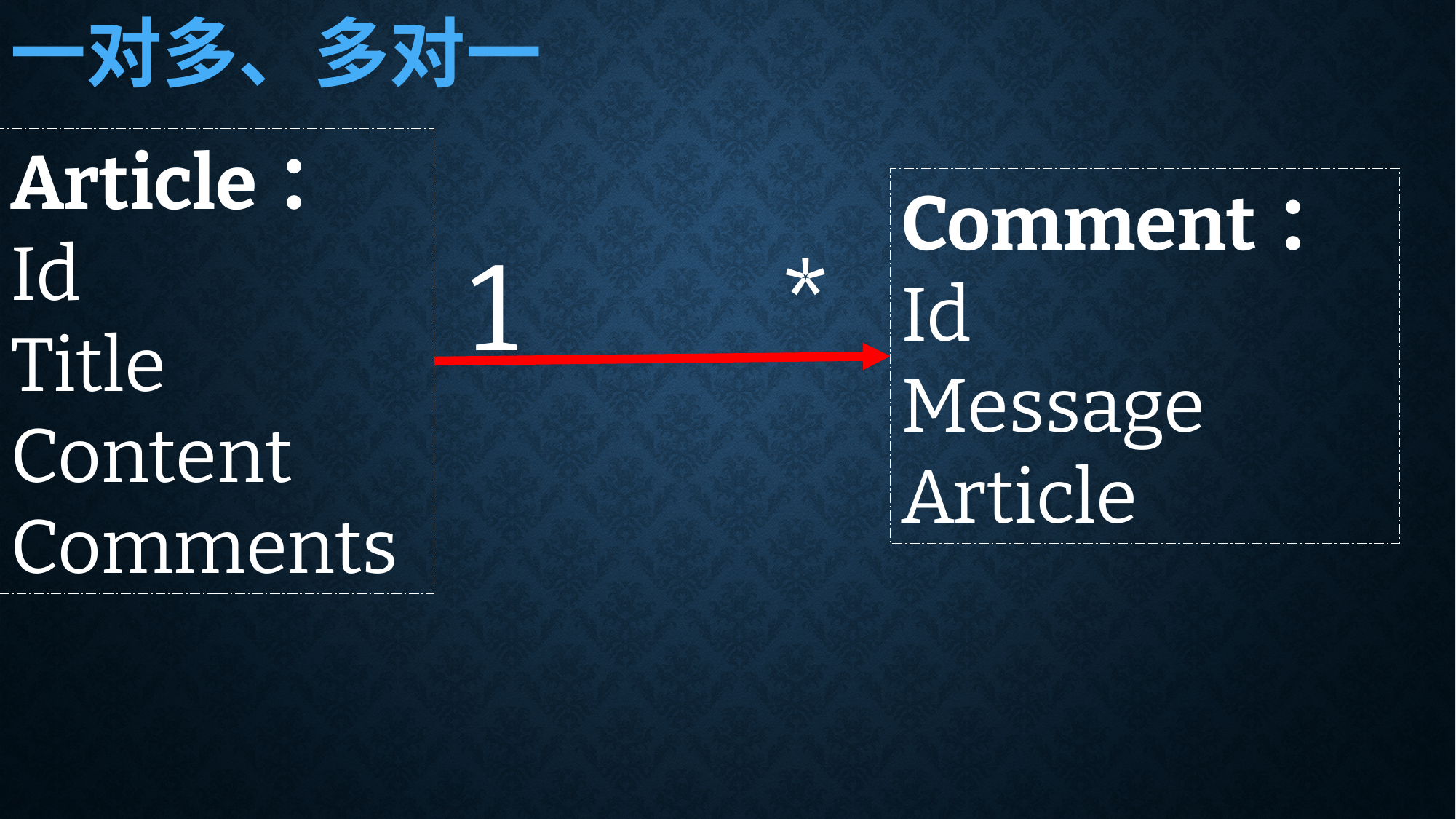

一对多、多对一
Article：
Id
Title
Content
Comments
Comment：
Id
Message
Article
*
1